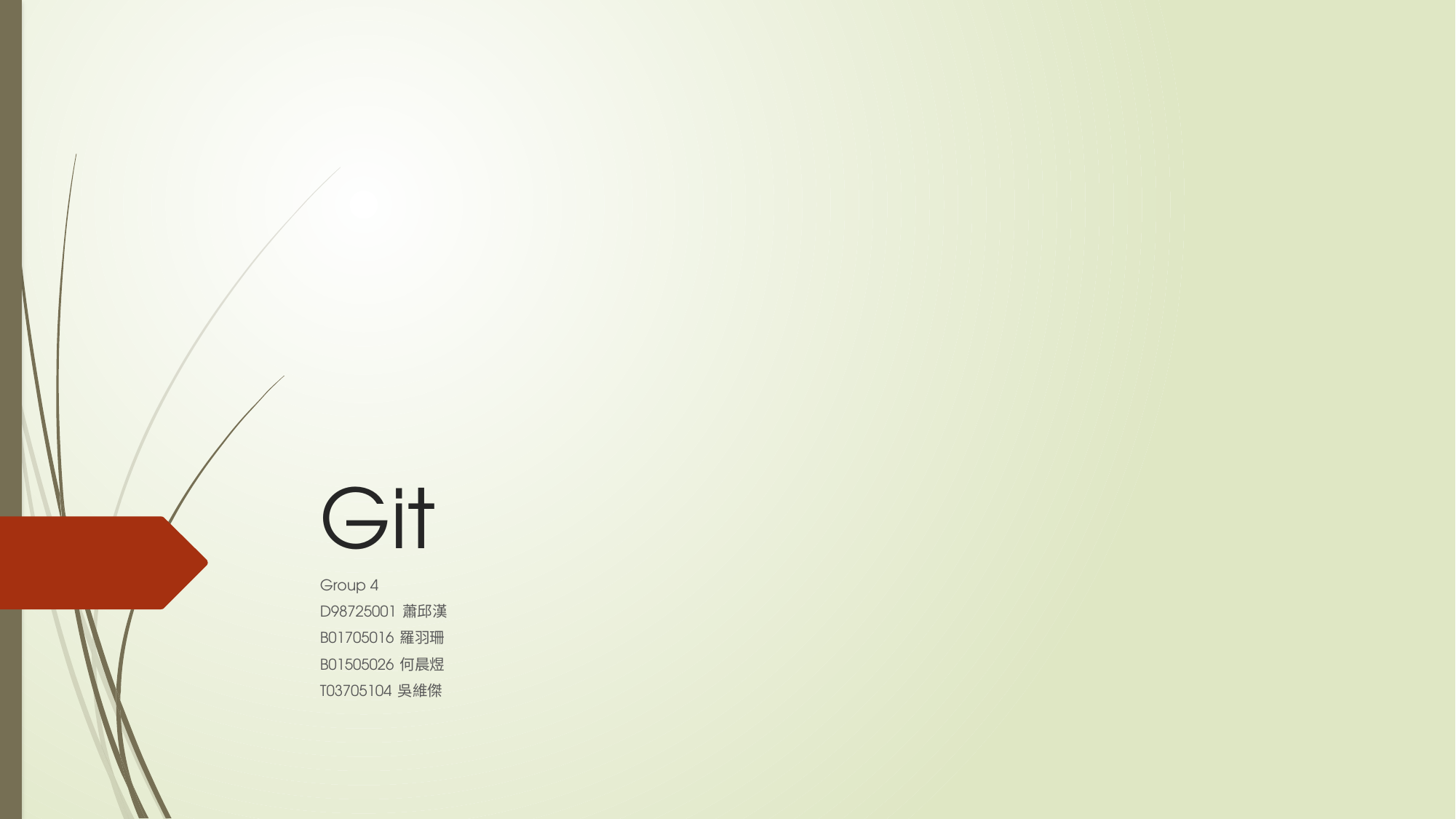

# Git
Group 4
D98725001 蕭邱漢
B01705016 羅羽珊
B01505026 何晨煜
T03705104 吳維傑